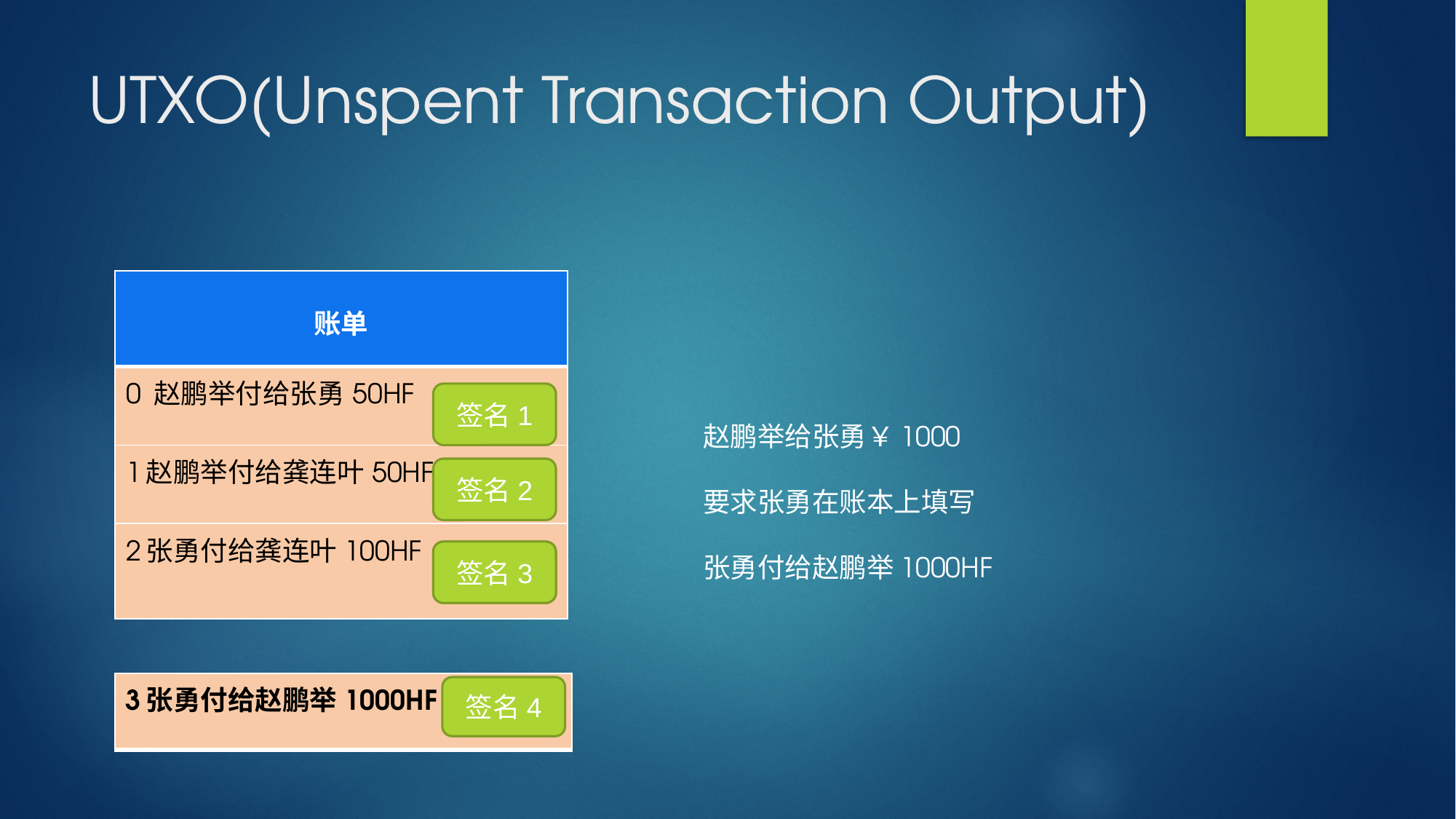

# UTXO(Unspent Transaction Output)

| 账单 |
| --- |
| 0 赵鹏举付给张勇50HF |
| 1赵鹏举付给龚连叶50HF |
| 2张勇付给龚连叶100HF |
签名1
赵鹏举给张勇￥1000

要求张勇在账本上填写

张勇付给赵鹏举1000HF

签名2
签名3
签名1
| 3张勇付给赵鹏举1000HF |
| --- |
签名4